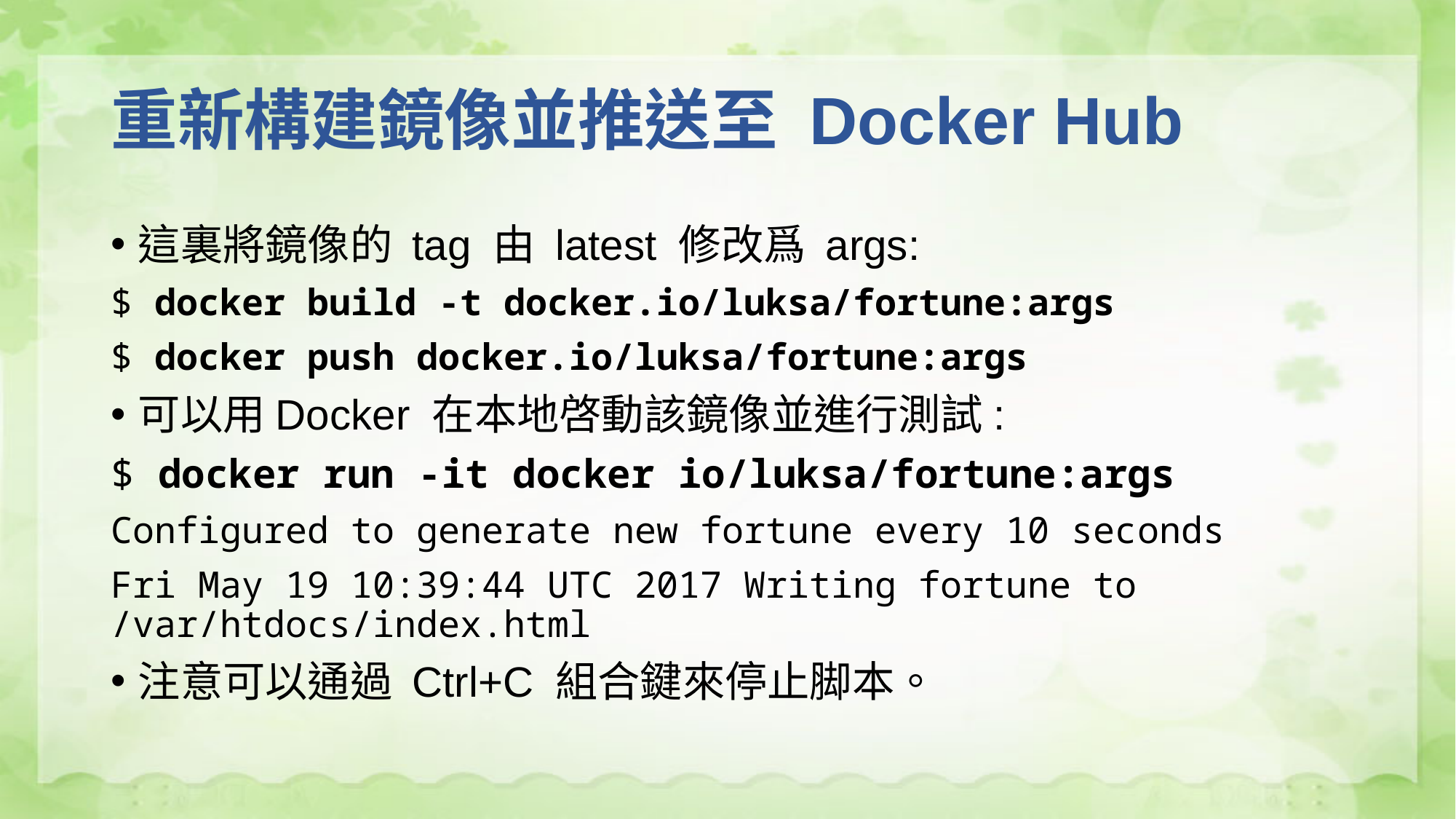

# 重新構建鏡像並推送至 Docker Hub
這裏將鏡像的 tag 由 latest 修改爲 args:
$ docker build -t docker.io/luksa/fortune:args
$ docker push docker.io/luksa/fortune:args
可以用Docker 在本地啓動該鏡像並進行測試:
$ docker run -it docker io/luksa/fortune:args
Configured to generate new fortune every 10 seconds
Fri May 19 10:39:44 UTC 2017 Writing fortune to /var/htdocs/index.html
注意可以通過 Ctrl+C 組合鍵來停止脚本。